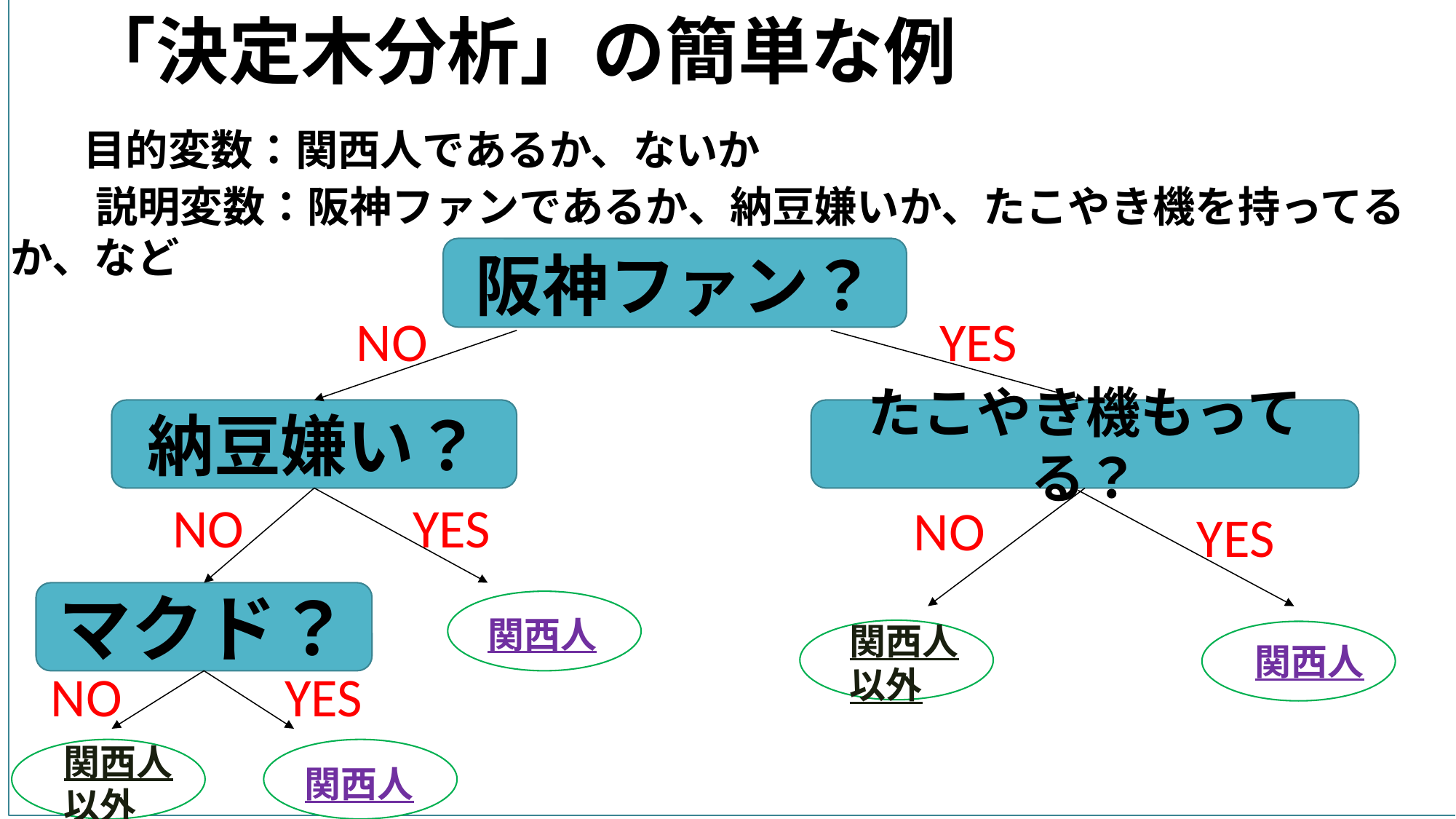

「決定木分析」の簡単な例
　目的変数：関西人であるか、ないか
　　説明変数：阪神ファンであるか、納豆嫌いか、たこやき機を持ってるか、など

阪神ファン？
NO
YES

納豆嫌い？
たこやき機もってる？
NO
YES

NO
YES

マクド？

関西人
関西人以外

関西人
NO
YES
関西人以外

関西人